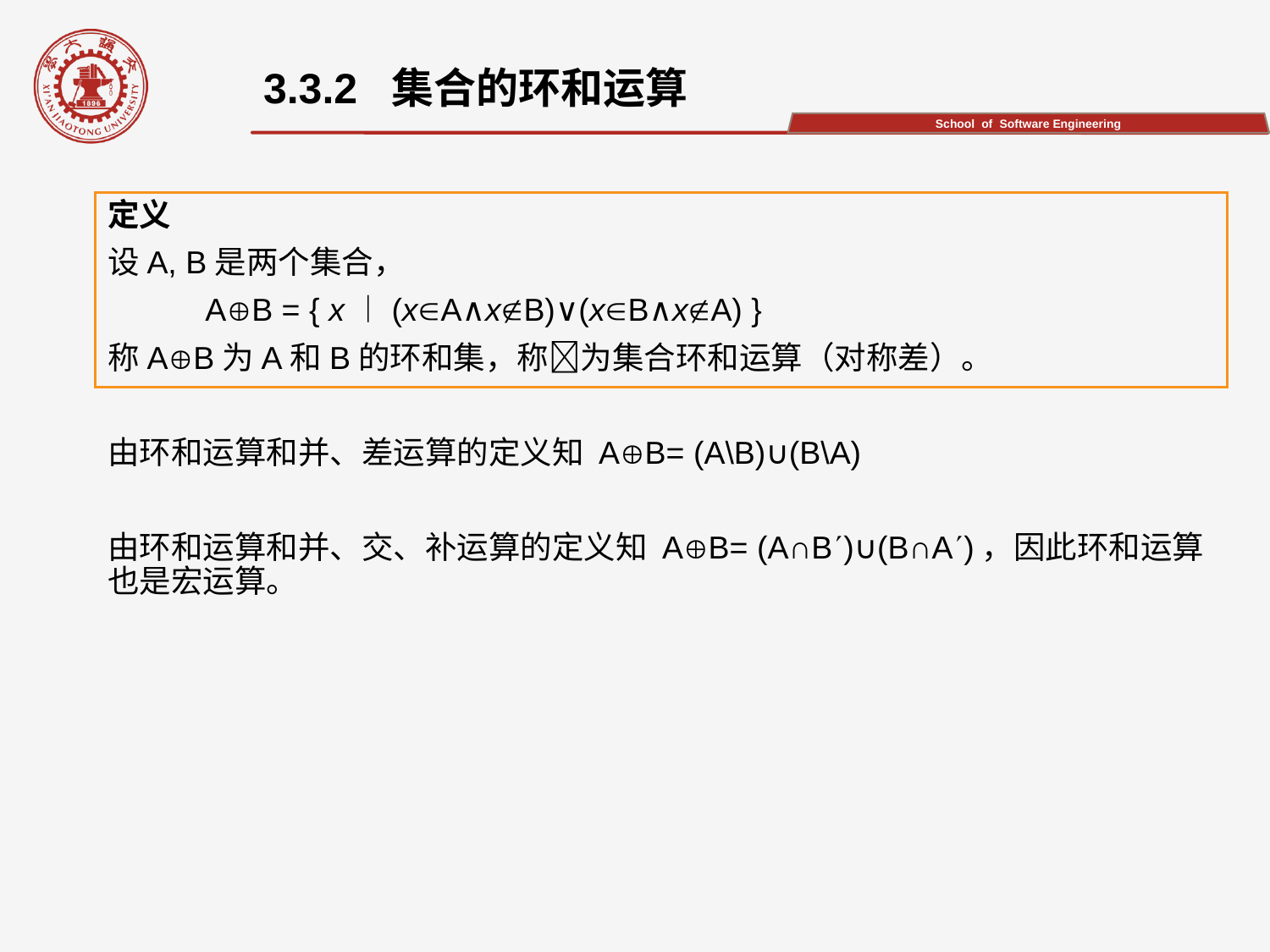

3.3.2  集合的环和运算

定义
设A, B是两个集合，
           A⊕B = { x︱(x∈A∧x∉B)∨(x∈B∧x∉A) }
称A⊕B为A和B的环和集，称⊕为集合环和运算（对称差）。

由环和运算和并、差运算的定义知 A⊕B= (A\B)∪(B\A)

由环和运算和并、交、补运算的定义知 A⊕B= (A∩B′)∪(B∩A′)，因此环和运算也是宏运算。